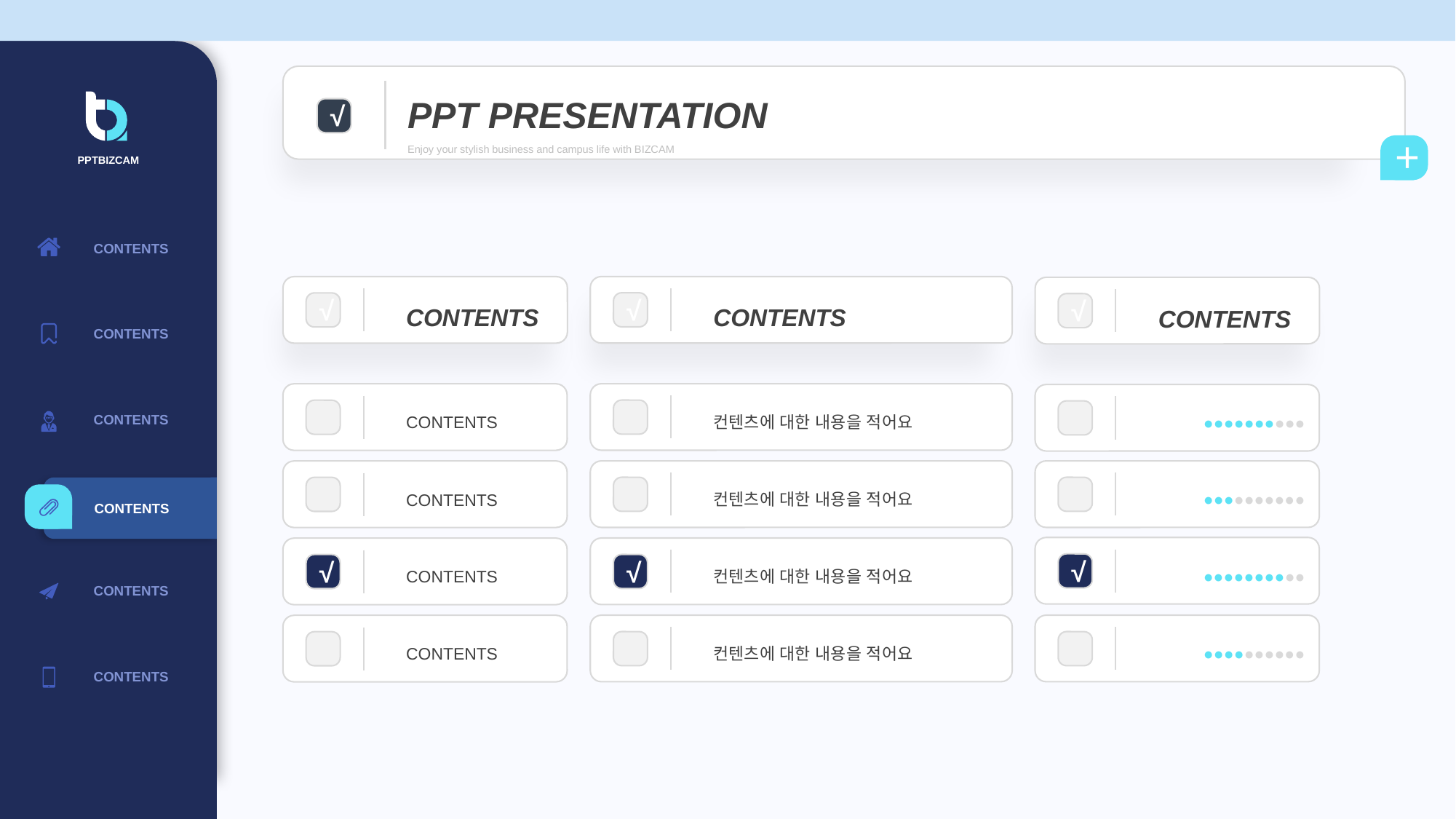

PPT PRESENTATION
Enjoy your stylish business and campus life with BIZCAM

√
+

PPTBIZCAM
| CONTENTS |
| --- |
| CONTENTS |
| CONTENTS |
| CONTENTS |
| CONTENTS |
| CONTENTS |

CONTENTS
√
CONTENTS
√
CONTENTS
√
컨텐츠에 대한 내용을 적어요

CONTENTS

●●●●●●●●●●

컨텐츠에 대한 내용을 적어요

●●●●●●●●●●

CONTENTS

CONTENTS

●●●●●●●●●●
√
컨텐츠에 대한 내용을 적어요
√
CONTENTS
√
컨텐츠에 대한 내용을 적어요

●●●●●●●●●●

CONTENTS